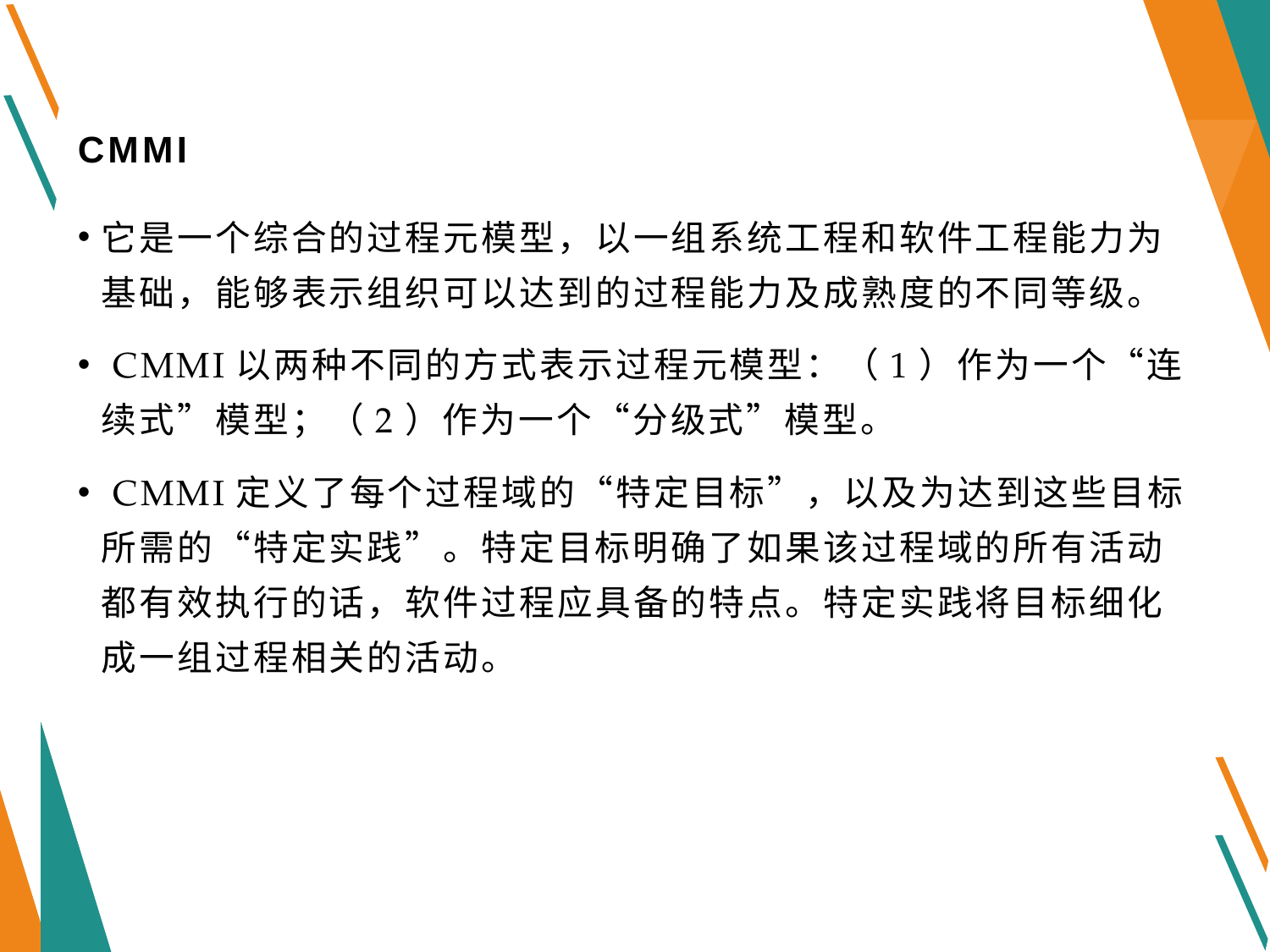

# CMMI
它是一个综合的过程元模型，以一组系统工程和软件工程能力为基础，能够表示组织可以达到的过程能力及成熟度的不同等级。
 CMMI以两种不同的方式表示过程元模型：（1）作为一个“连续式”模型；（2）作为一个“分级式”模型。
 CMMI定义了每个过程域的“特定目标”，以及为达到这些目标所需的“特定实践”。特定目标明确了如果该过程域的所有活动都有效执行的话，软件过程应具备的特点。特定实践将目标细化成一组过程相关的活动。
15